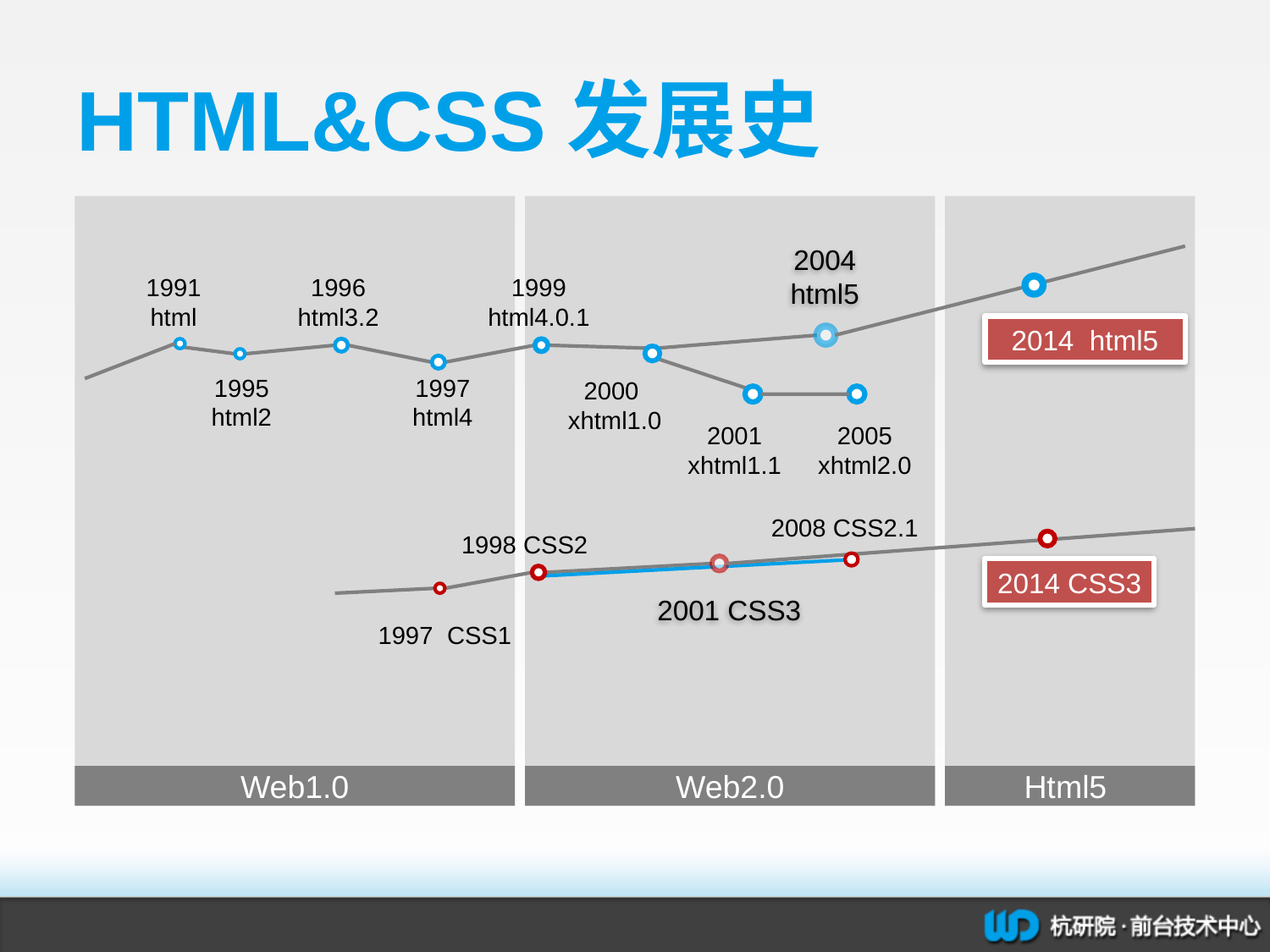

# HTML&CSS发展史

Web1.0

Web2.0

Html5
2004
html5
1991
html
1996
html3.2
1999
html4.0.1

2014  html5

1995
html2
1997
html4
2000
xhtml1.0

2001
xhtml1.1
2005
xhtml2.0
2008 CSS2.1
1998 CSS2

2014 CSS3

2001 CSS3
1997  CSS1